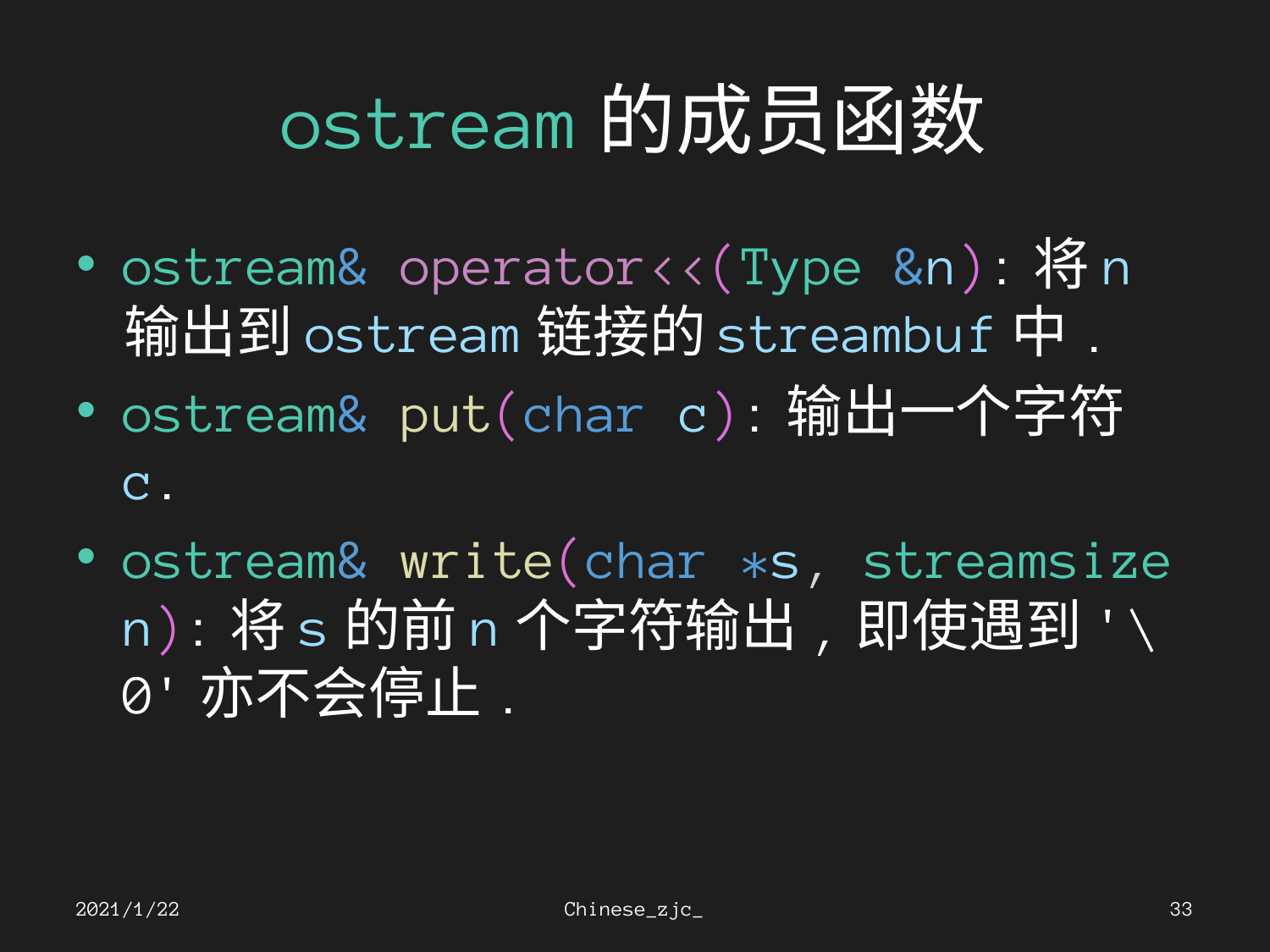

# ostream的成员函数
ostream& operator<<(Type &n):将n输出到ostream链接的streambuf中.
ostream& put(char c):输出一个字符c.
ostream& write(char *s, streamsize n):将s的前n个字符输出,即使遇到'\0'亦不会停止.
2021/1/22
Chinese_zjc_
33